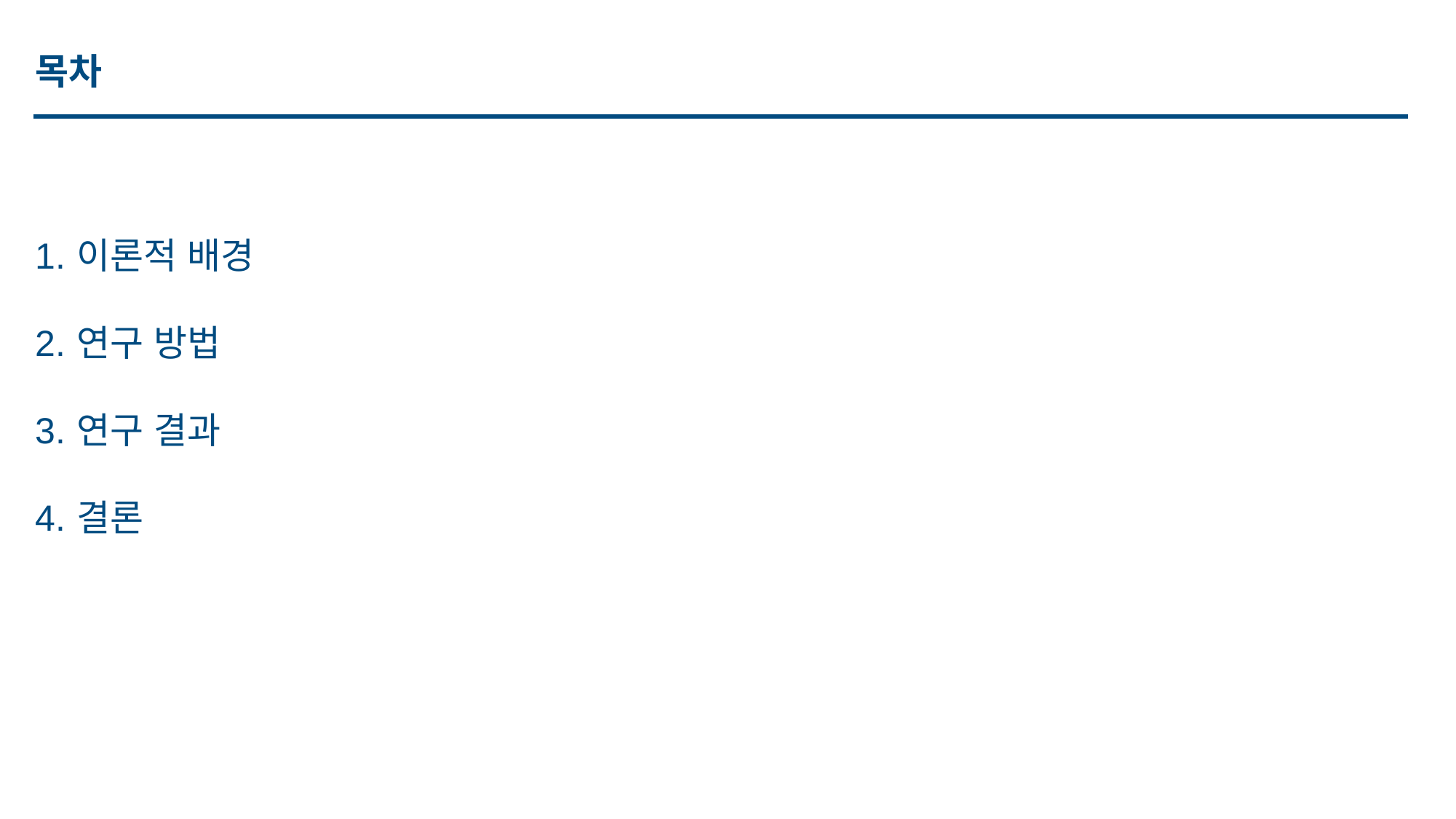

목차

이론적 배경

연구 방법

연구 결과

결론